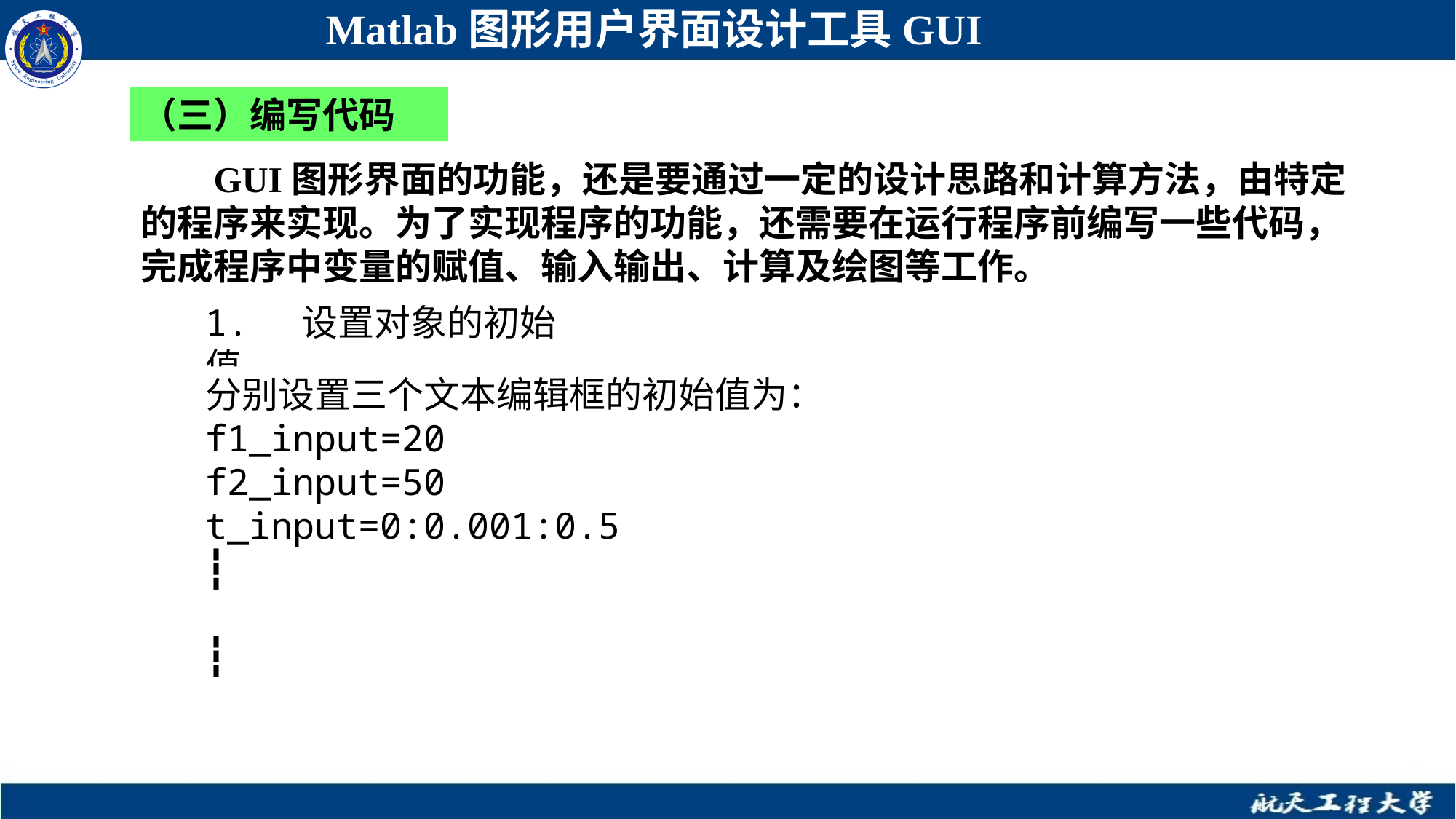

Matlab图形用户界面设计工具GUI
（三）编写代码
        GUI图形界面的功能，还是要通过一定的设计思路和计算方法，由特定的程序来实现。为了实现程序的功能，还需要在运行程序前编写一些代码，完成程序中变量的赋值、输入输出、计算及绘图等工作。
1.  设置对象的初始值
分别设置三个文本编辑框的初始值为：
f1_input=20
f2_input=50
t_input=0:0.001:0.5
┇

┇